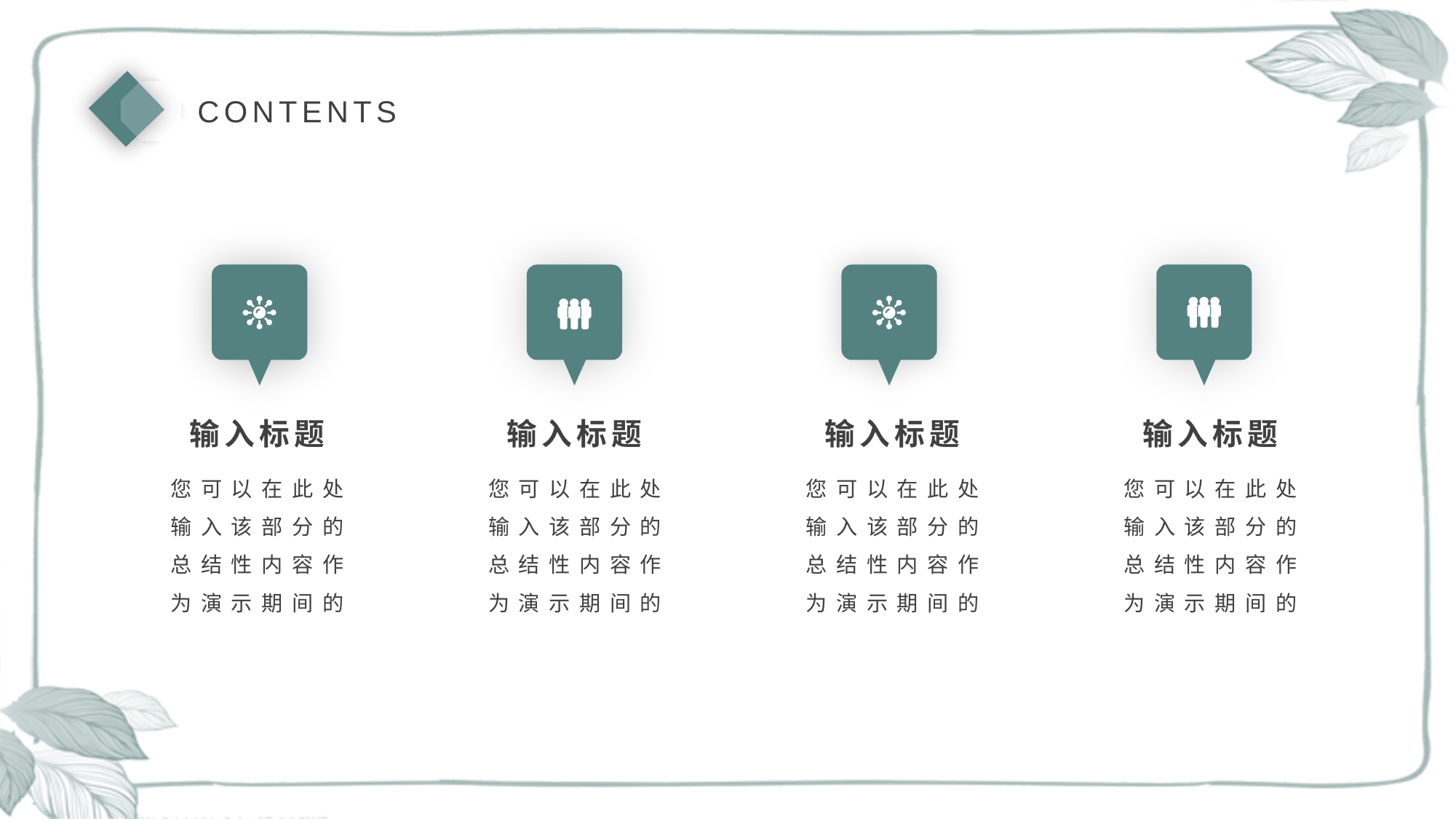

CONTENTS

输入标题
您可以在此处输入该部分的总结性内容作为演示期间的
输入标题
您可以在此处输入该部分的总结性内容作为演示期间的
输入标题
您可以在此处输入该部分的总结性内容作为演示期间的
输入标题
您可以在此处输入该部分的总结性内容作为演示期间的